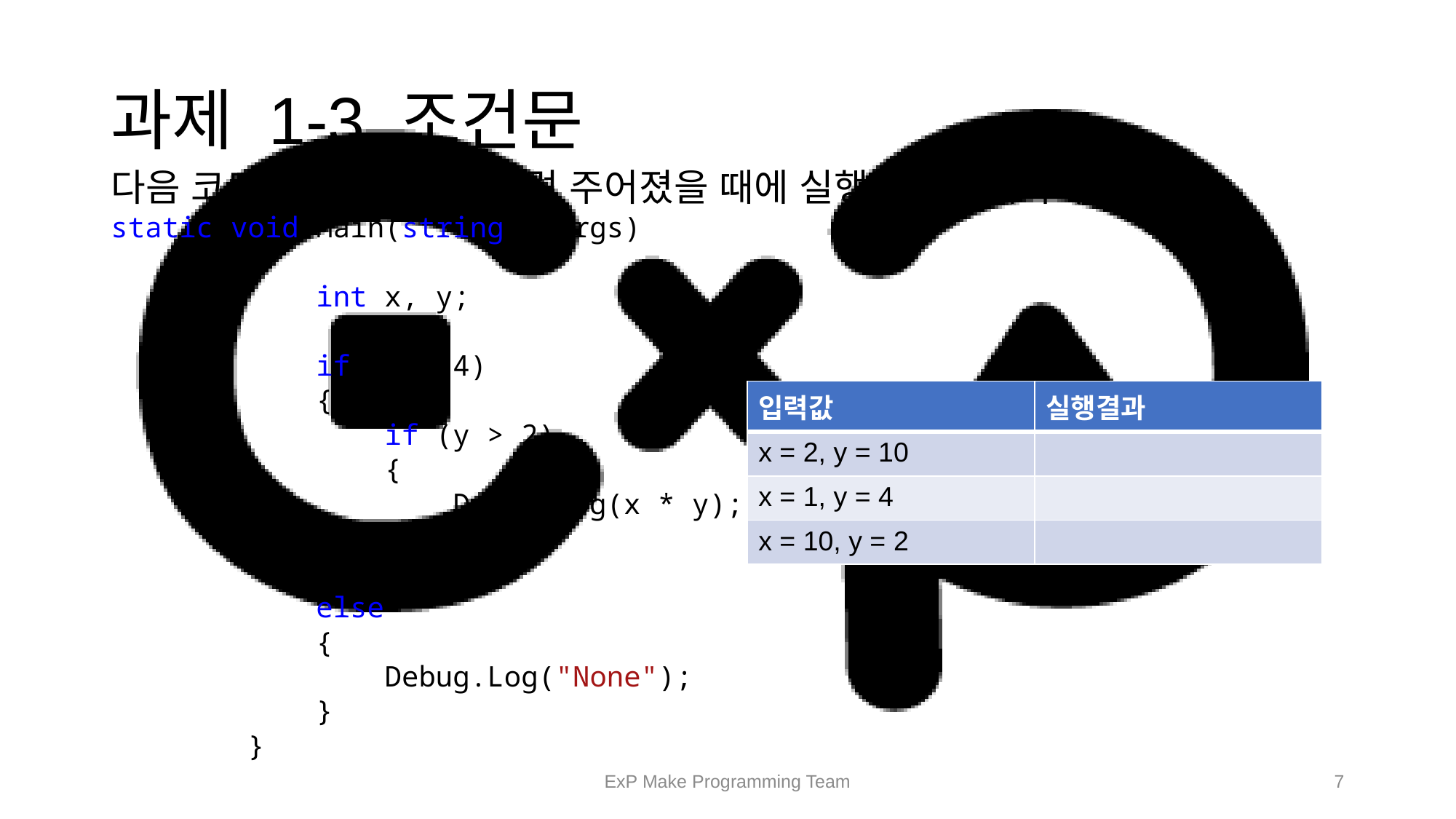

# 과제 1-3 조건문
다음 코드의 입력값이 표처럼 주어졌을 때에 실행결과를 예측하시오.
static void Main(string[] args)
        {
            int x, y;

            if (x > 4)
            {
                if (y > 2)
                {
                    Debug.Log(x * y);
                }
            }
            else
            {
                Debug.Log("None");
            }
        }
| 입력값 | 실행결과 |
| --- | --- |
| x = 2, y = 10 |  |
| x = 1, y = 4 |  |
| x = 10, y = 2 |  |
ExP Make Programming Team
7